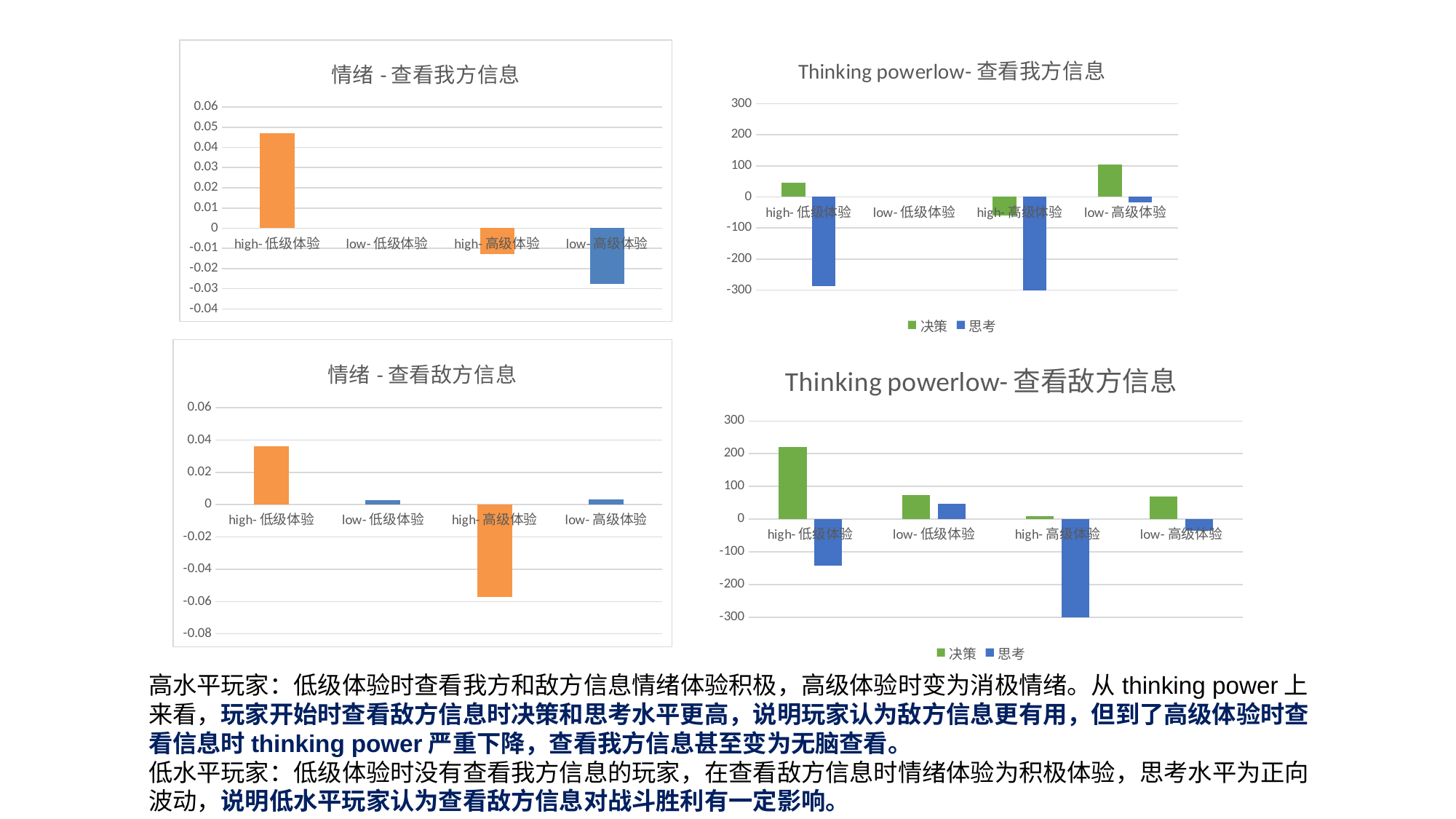

### Chart: Thinking powerlow-查看我方信息

| Category | 决策 | 思考 |
|---|---|---|
| high-低级体验 | 45.764306026333564 | -286.8776259824915 |
| low-低级体验 | None | None |
| high-高级体验 | -59.52499403143518 | -329.64376859452113 |
| low-高级体验 | 103.31026856343438 | -18.180001333295777 |

### Chart: 情绪-查看我方信息

| Category |  |
|---|---|
| high-低级体验 | 0.04719704401741813 |
| low-低级体验 | None |
| high-高级体验 | -0.012683138014613177 |
| low-高级体验 | -0.027430665285012843 |

### Chart: 情绪-查看敌方信息

| Category |  |
|---|---|
| high-低级体验 | 0.036030096501066755 |
| low-低级体验 | 0.002639006367439797 |
| high-高级体验 | -0.05705894161169178 |
| low-高级体验 | 0.003325340805027763 |

### Chart: Thinking powerlow-查看敌方信息

| Category | 决策 | 思考 |
|---|---|---|
| high-低级体验 | 220.90209020363596 | -142.38299746184887 |
| low-低级体验 | 73.5263919435842 | 47.20485149578401 |
| high-高级体验 | 8.505372226020844 | -309.42090560115264 |
| low-高级体验 | 69.86448644021608 | -36.21581209571645 |
高水平玩家：低级体验时查看我方和敌方信息情绪体验积极，高级体验时变为消极情绪。从thinking power上来看，玩家开始时查看敌方信息时决策和思考水平更高，说明玩家认为敌方信息更有用，但到了高级体验时查看信息时thinking power严重下降，查看我方信息甚至变为无脑查看。
低水平玩家：低级体验时没有查看我方信息的玩家，在查看敌方信息时情绪体验为积极体验，思考水平为正向波动，说明低水平玩家认为查看敌方信息对战斗胜利有一定影响。